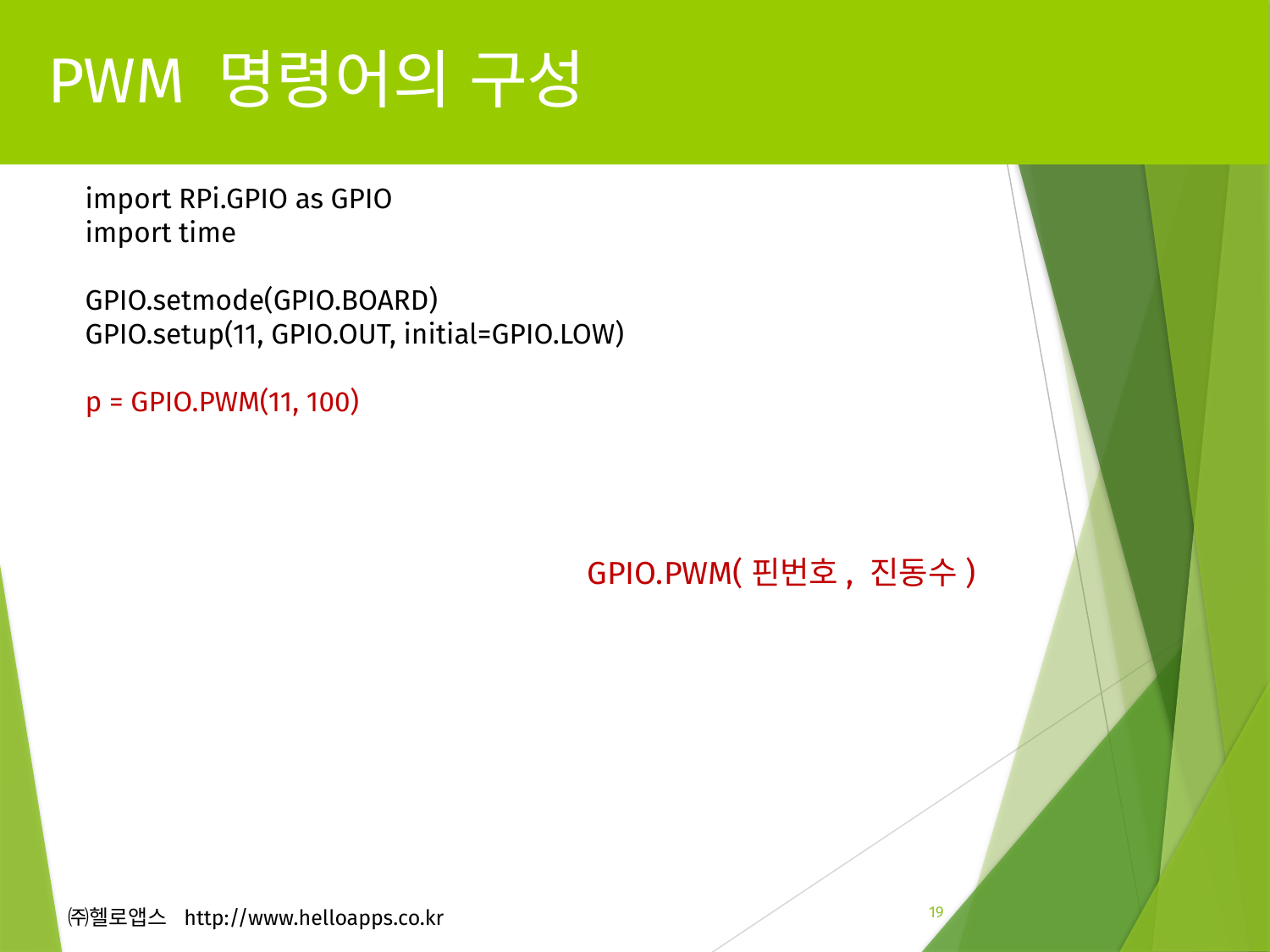

# PWM 명령어의 구성
import RPi.GPIO as GPIO
import time

GPIO.setmode(GPIO.BOARD)
GPIO.setup(11, GPIO.OUT, initial=GPIO.LOW)

p = GPIO.PWM(11, 100)

GPIO.PWM(핀번호, 진동수)
19